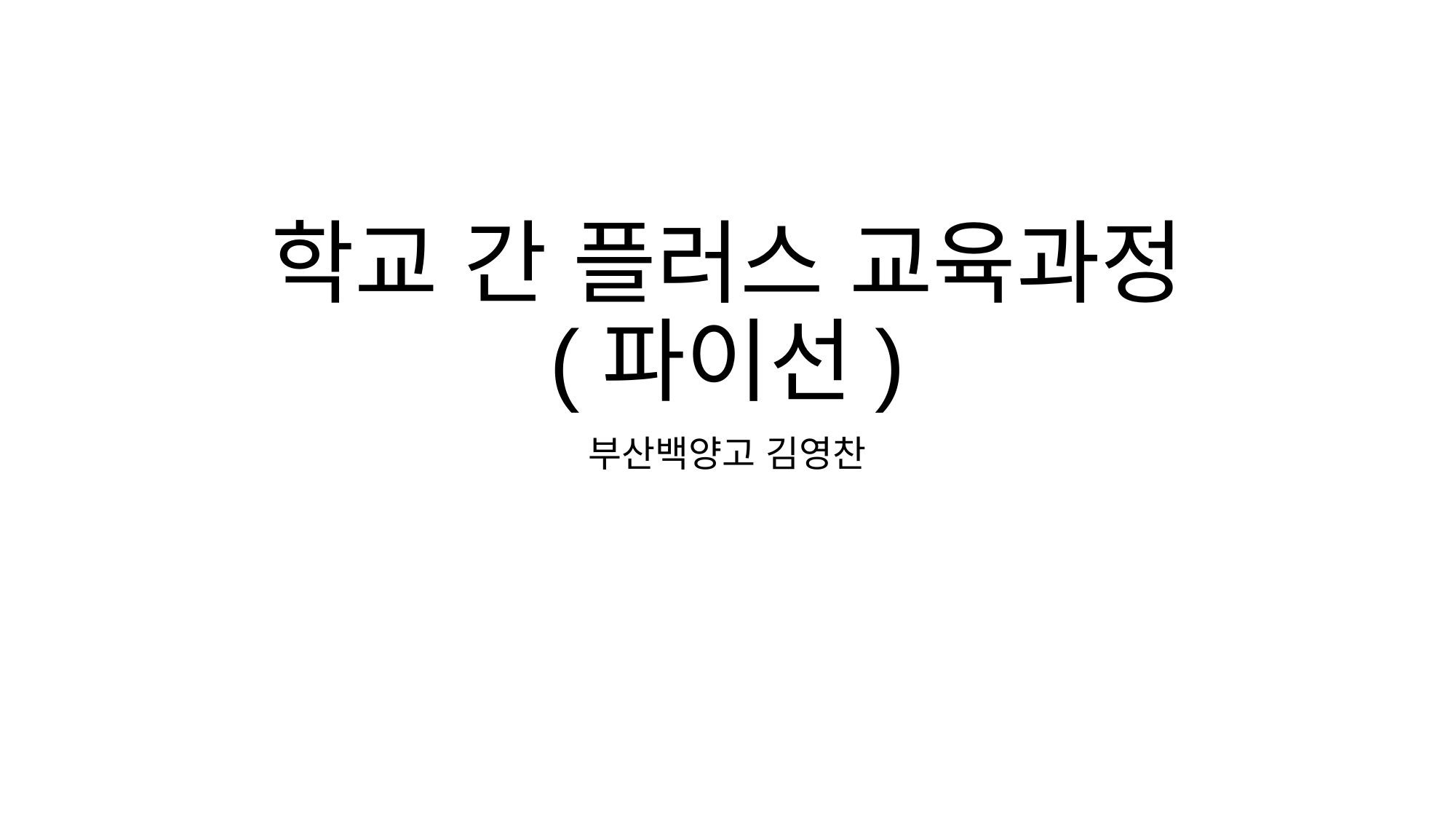

# 학교 간 플러스 교육과정 (파이선)
부산백양고 김영찬